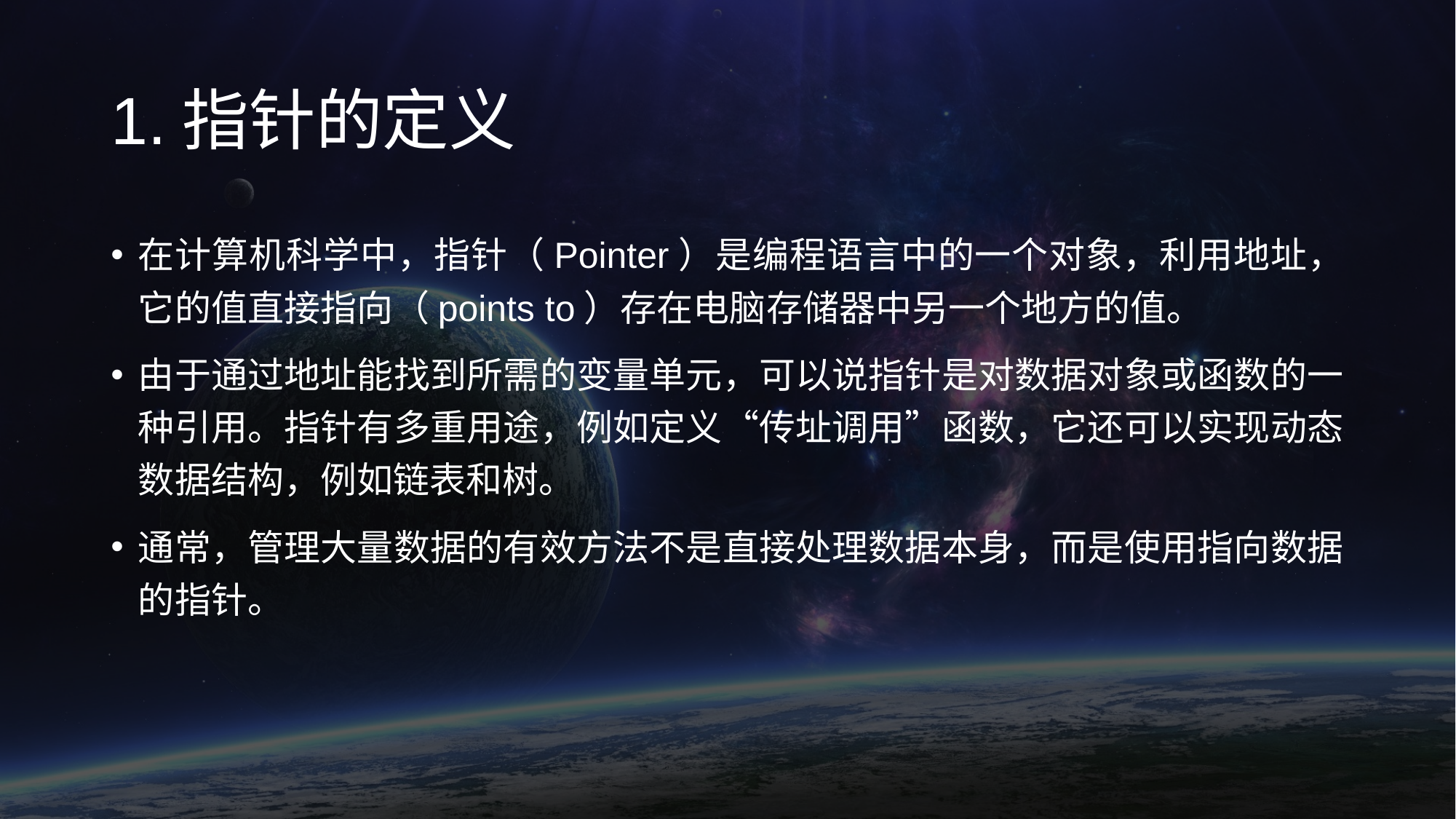

# 1.指针的定义
在计算机科学中，指针（Pointer）是编程语言中的一个对象，利用地址，它的值直接指向（points to）存在电脑存储器中另一个地方的值。
由于通过地址能找到所需的变量单元，可以说指针是对数据对象或函数的一种引用。指针有多重用途，例如定义“传址调用”函数，它还可以实现动态数据结构，例如链表和树。
通常，管理大量数据的有效方法不是直接处理数据本身，而是使用指向数据的指针。